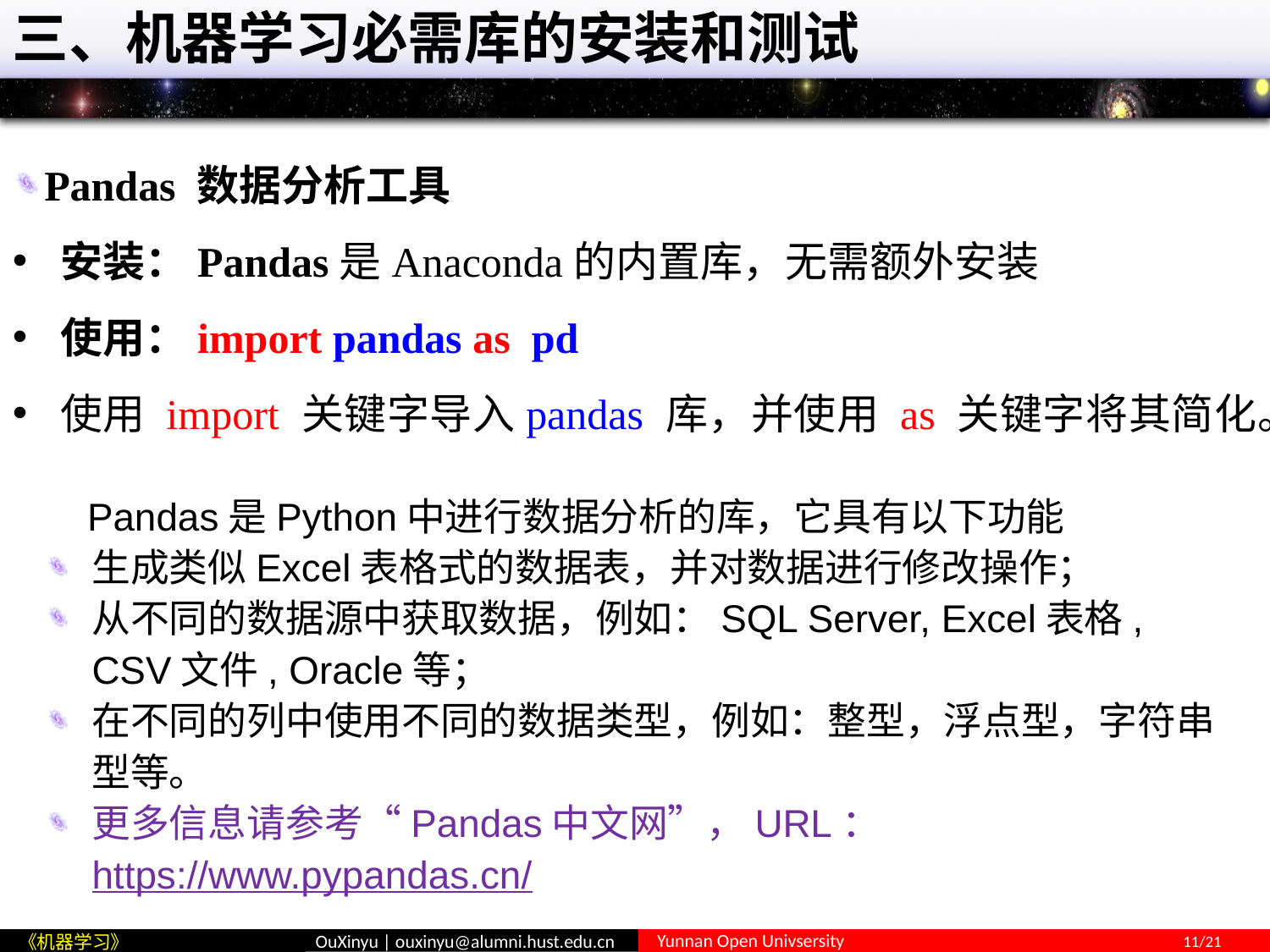

# 三、机器学习必需库的安装和测试
Pandas 数据分析工具
安装：Pandas是Anaconda的内置库，无需额外安装
使用：import pandas as  pd
使用 import 关键字导入pandas 库，并使用 as 关键字将其简化。
    Pandas是Python中进行数据分析的库，它具有以下功能
生成类似Excel表格式的数据表，并对数据进行修改操作；
从不同的数据源中获取数据，例如：SQL Server, Excel表格, CSV文件, Oracle等；
在不同的列中使用不同的数据类型，例如：整型，浮点型，字符串型等。
更多信息请参考“Pandas中文网”，URL：https://www.pypandas.cn/